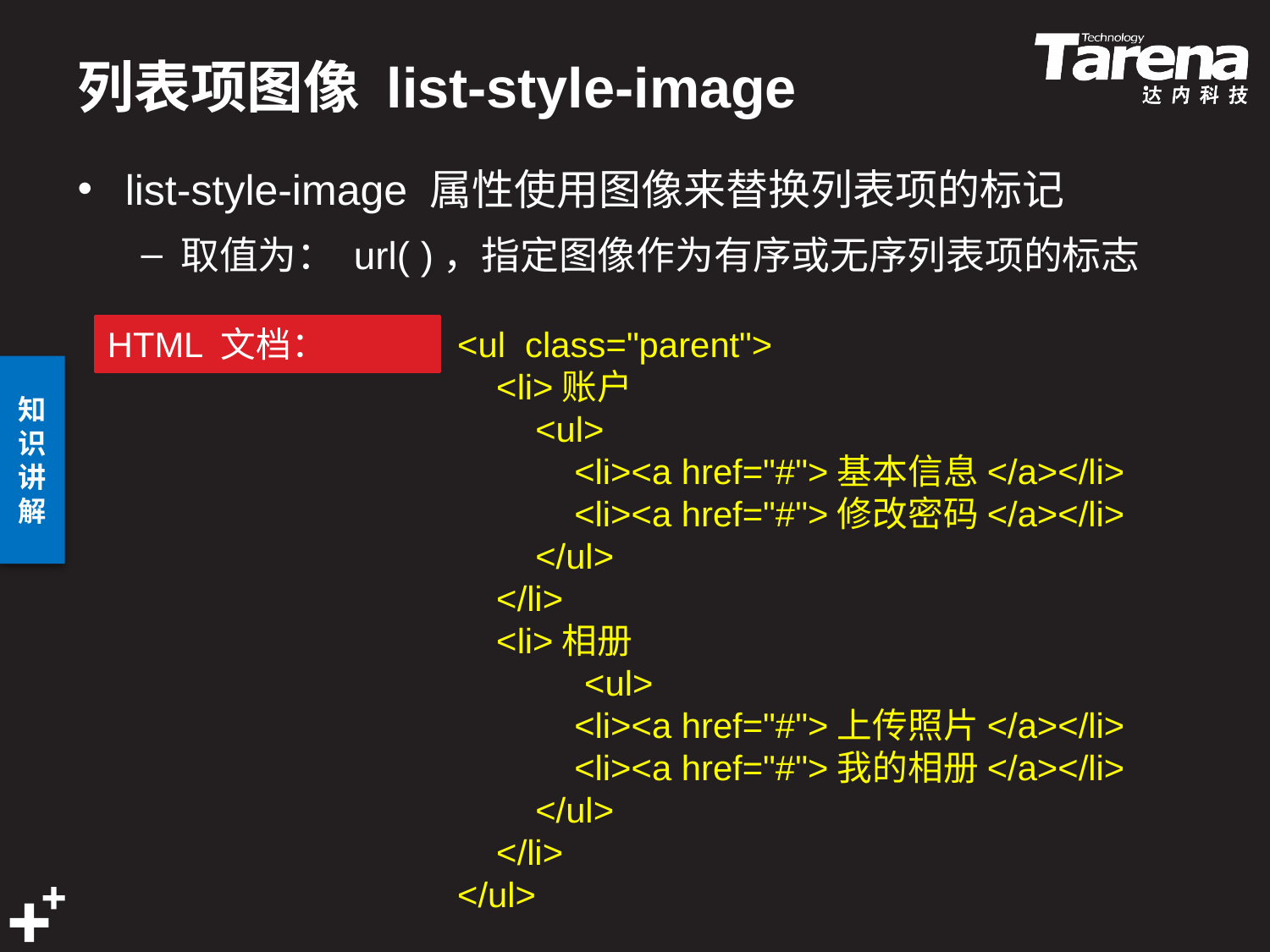

# 列表项图像 list-style-image
list-style-image 属性使用图像来替换列表项的标记
取值为： url( )，指定图像作为有序或无序列表项的标志
HTML 文档：
<ul  class="parent">
    <li>账户
        <ul>
            <li><a href="#">基本信息</a></li>
            <li><a href="#">修改密码</a></li>
        </ul>
    </li>
    <li>相册
	<ul>
            <li><a href="#">上传照片</a></li>
            <li><a href="#">我的相册</a></li>
        </ul>
    </li>
</ul>